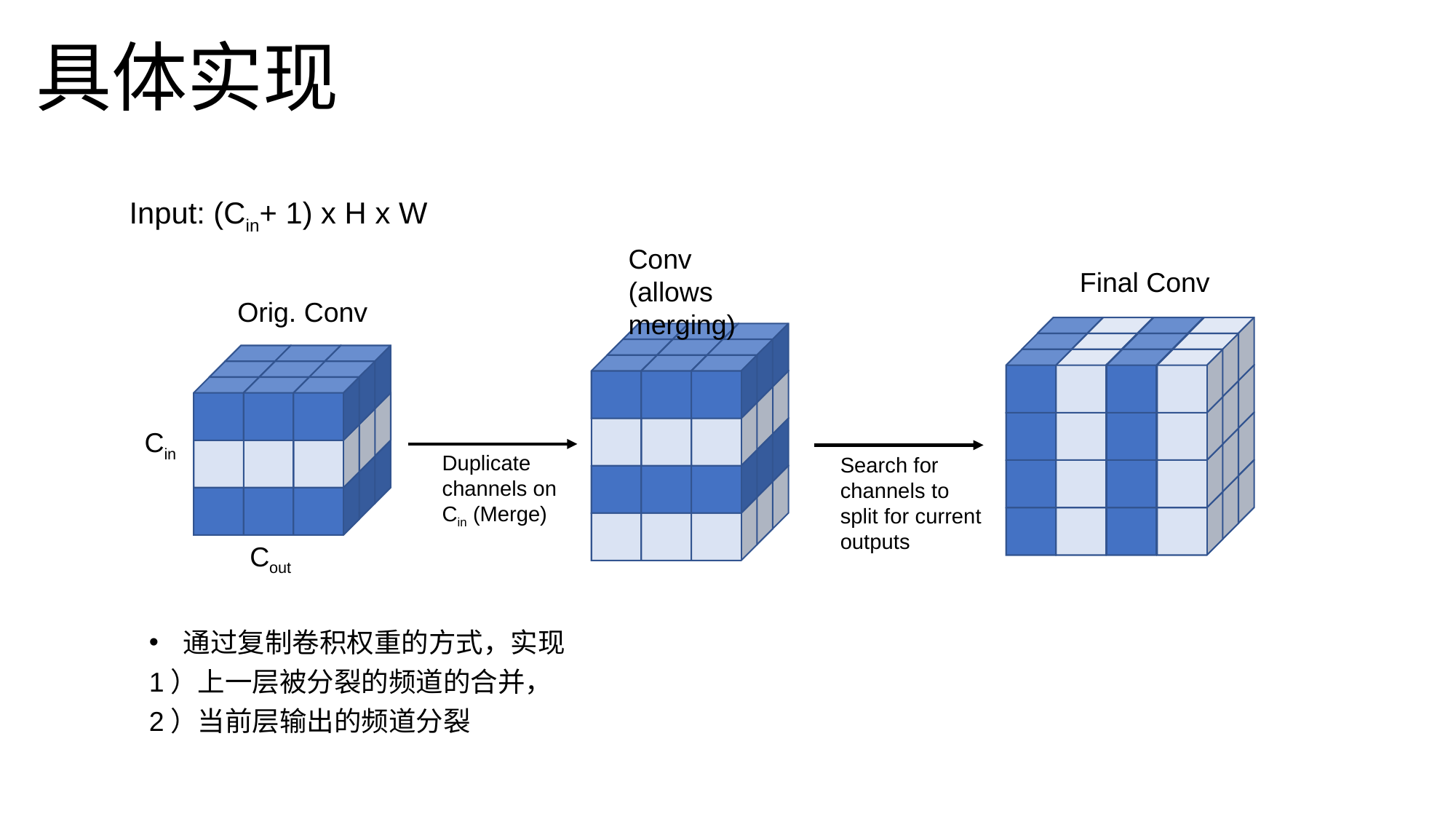

具体实现
Input: (Cin+ 1) x H x W
Conv (allows merging)
Final Conv
Orig. Conv

Cin
Duplicate channels on
Cin (Merge)

Search for channels to split for current
outputs

Cout
通过复制卷积权重的方式，实现
1）上一层被分裂的频道的合并，
2）当前层输出的频道分裂